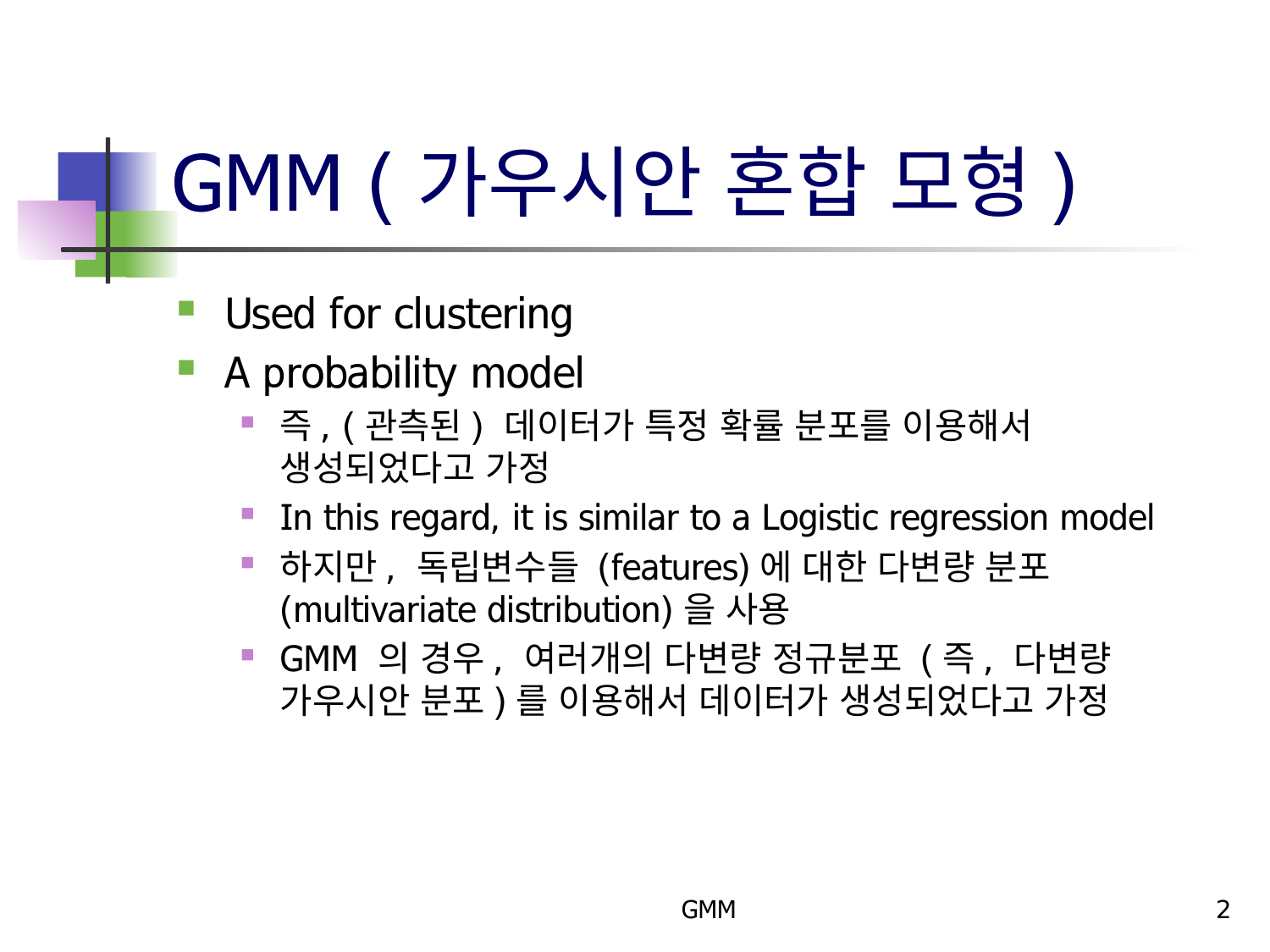

# GMM (가우시안 혼합 모형)
Used for clustering
A probability model
즉, (관측된) 데이터가 특정 확률 분포를 이용해서 생성되었다고 가정
In this regard, it is similar to a Logistic regression model
하지만, 독립변수들 (features)에 대한 다변량 분포 (multivariate distribution)을 사용
GMM 의 경우, 여러개의 다변량 정규분포 (즉, 다변량 가우시안 분포)를 이용해서 데이터가 생성되었다고 가정
GMM
2